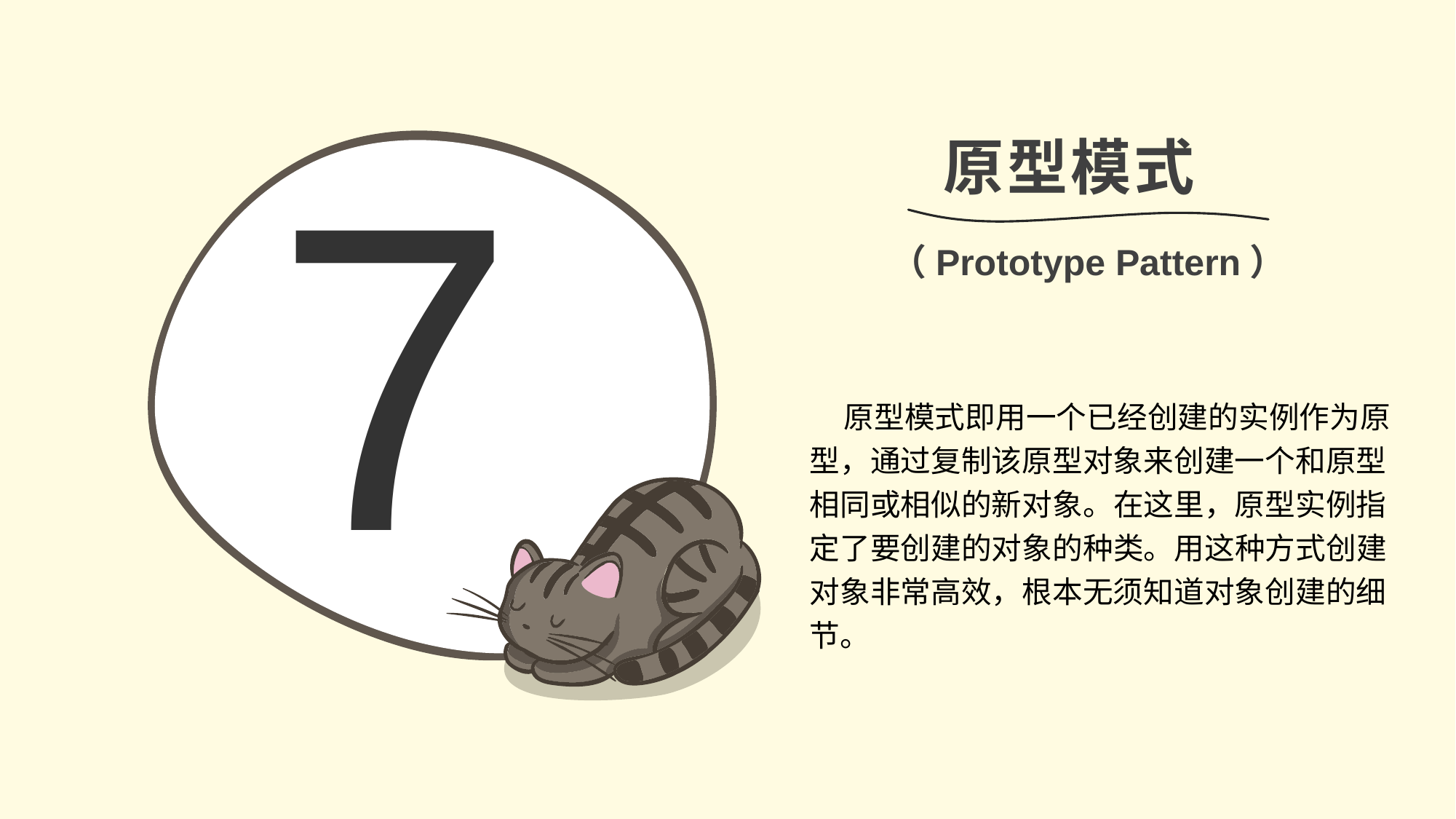

7

原型模式

（Prototype Pattern）

    原型模式即用一个已经创建的实例作为原型，通过复制该原型对象来创建一个和原型相同或相似的新对象。在这里，原型实例指定了要创建的对象的种类。用这种方式创建对象非常高效，根本无须知道对象创建的细节。